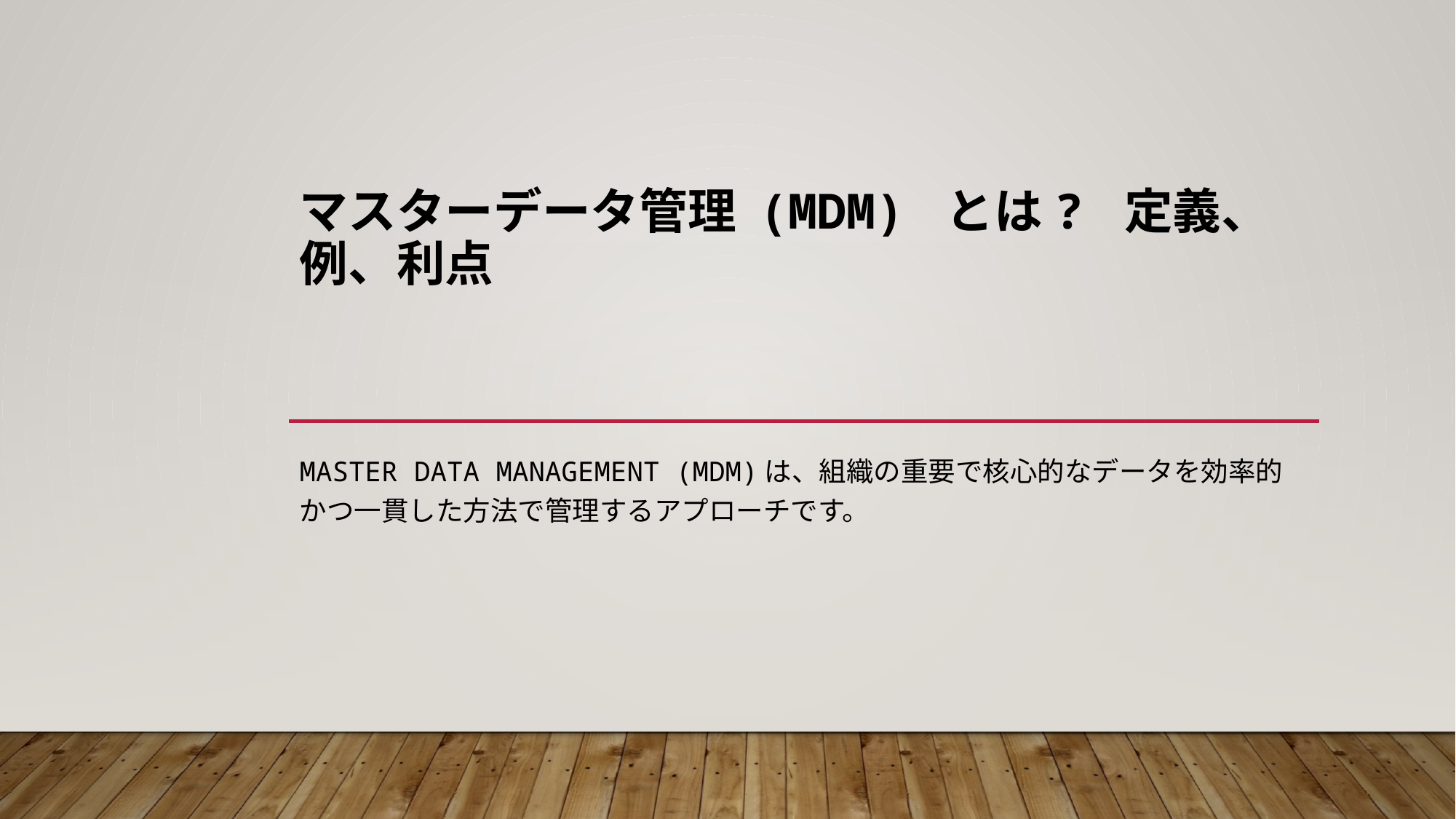

# マスターデータ管理 (MDM) とは? 定義、例、利点
Master Data Management (MDM)は、組織の重要で核心的なデータを効率的かつ一貫した方法で管理するアプローチです。